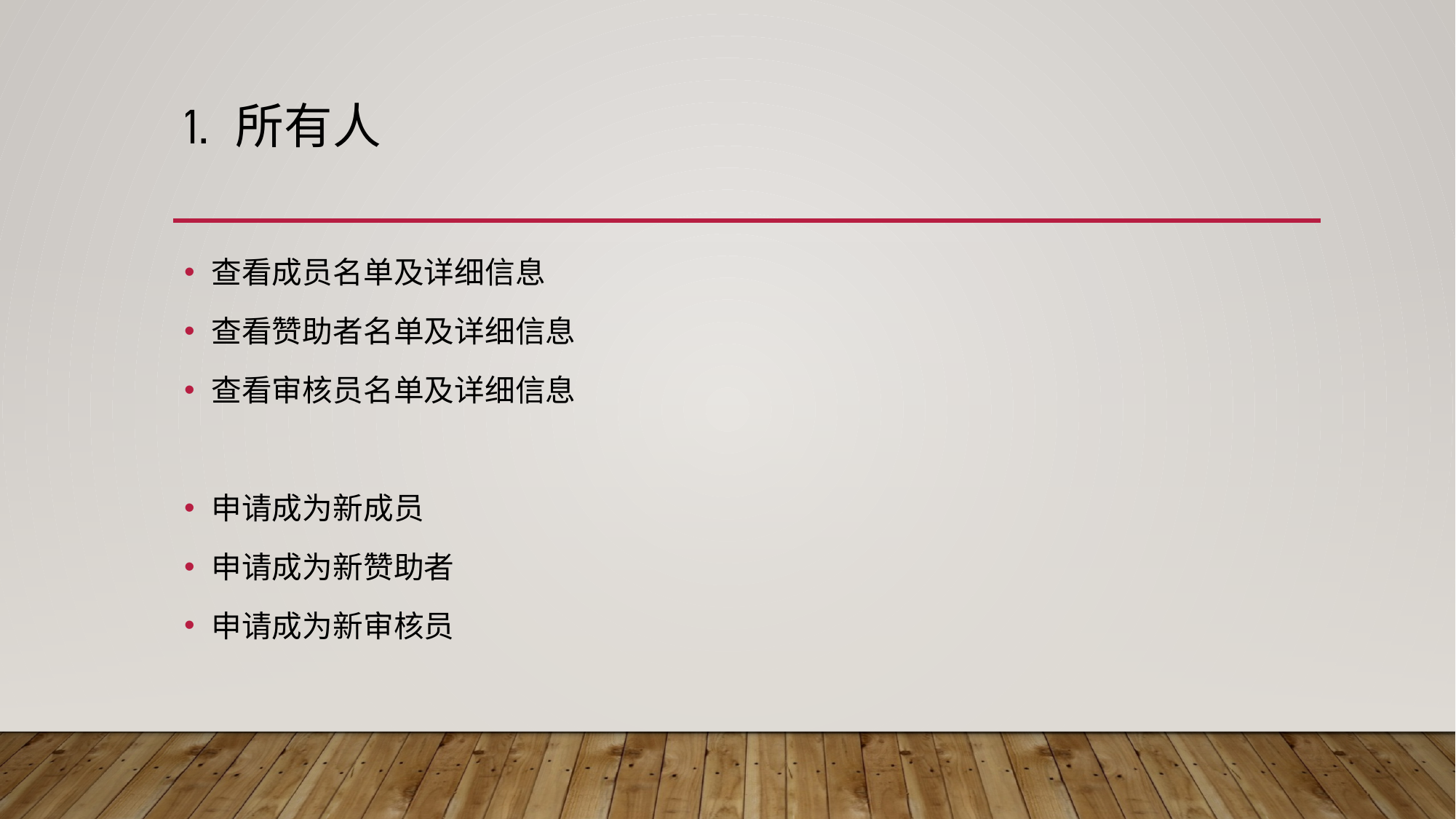

# 1. 所有人
查看成员名单及详细信息
查看赞助者名单及详细信息
查看审核员名单及详细信息

申请成为新成员
申请成为新赞助者
申请成为新审核员